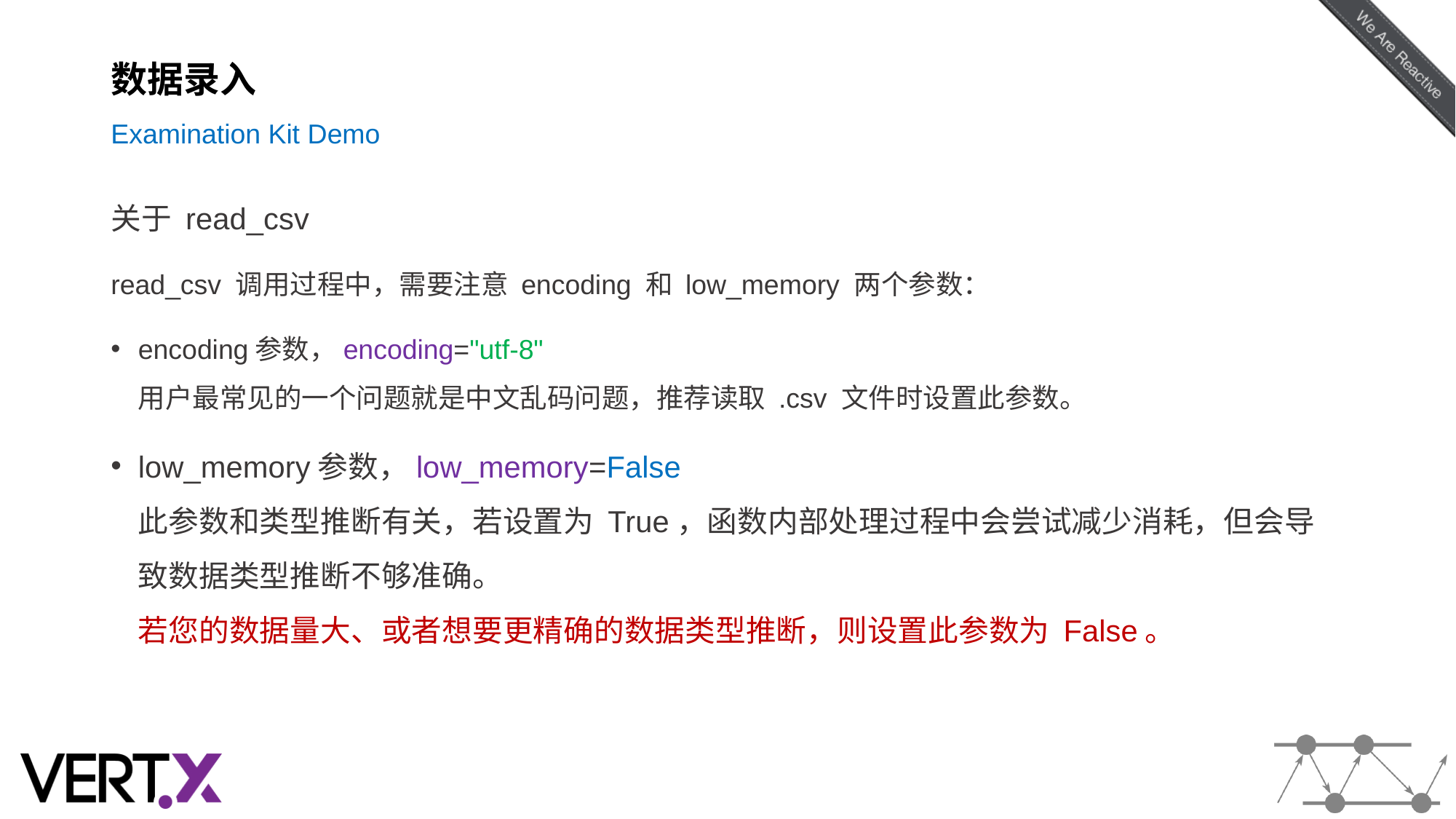

# 数据录入 Examination Kit Demo
关于 read_csv
read_csv 调用过程中，需要注意 encoding 和 low_memory 两个参数：
encoding参数，encoding="utf-8"
用户最常见的一个问题就是中文乱码问题，推荐读取 .csv 文件时设置此参数。
low_memory参数，low_memory=False
此参数和类型推断有关，若设置为 True，函数内部处理过程中会尝试减少消耗，但会导致数据类型推断不够准确。
若您的数据量大、或者想要更精确的数据类型推断，则设置此参数为 False。